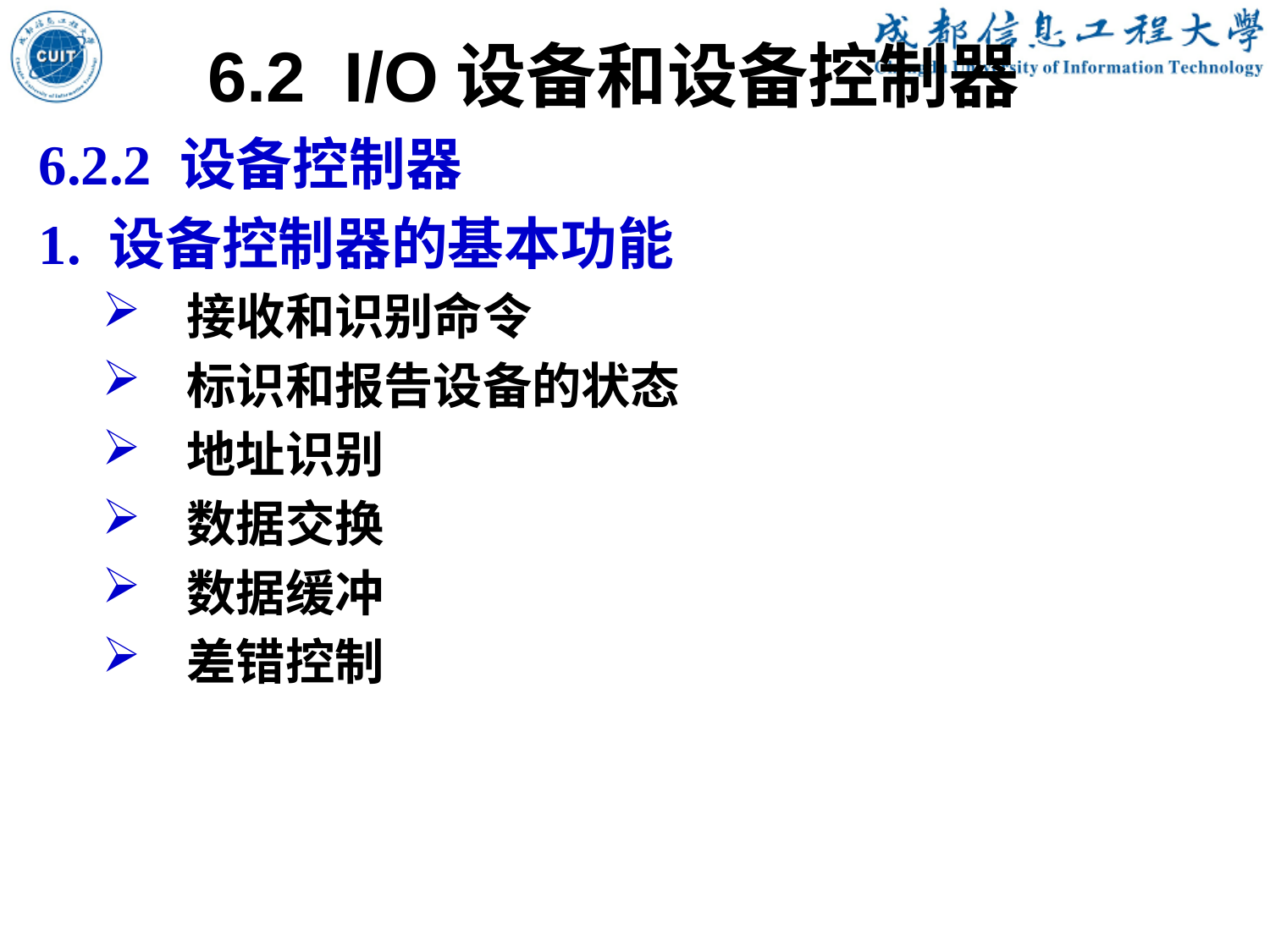

6.2  I/O设备和设备控制器
6.2.2 设备控制器
1. 设备控制器的基本功能
接收和识别命令
标识和报告设备的状态
地址识别
数据交换
数据缓冲
差错控制